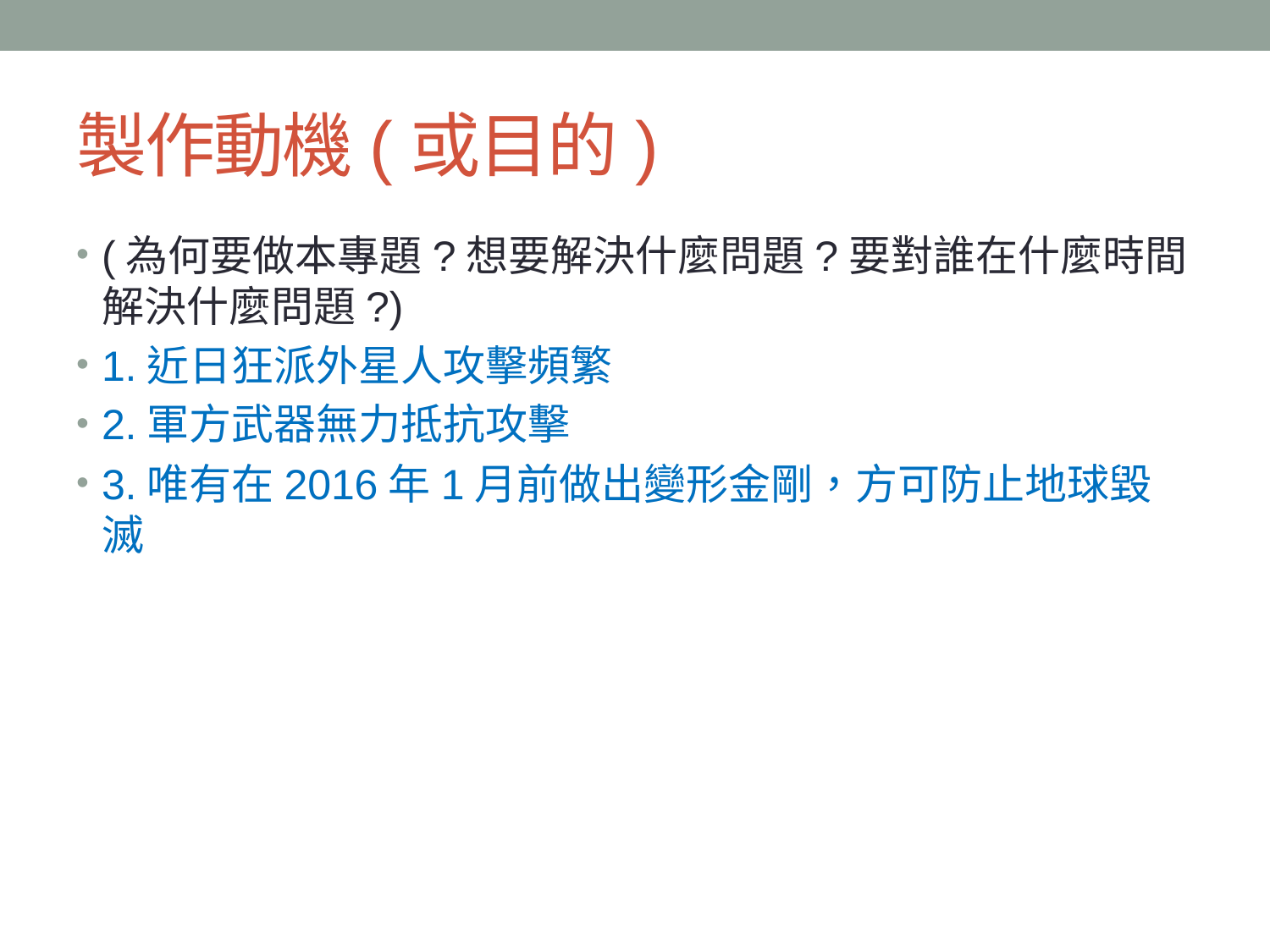

# 製作動機(或目的)
(為何要做本專題?想要解決什麼問題?要對誰在什麼時間解決什麼問題?)
1.近日狂派外星人攻擊頻繁
2.軍方武器無力抵抗攻擊
3.唯有在2016年1月前做出變形金剛，方可防止地球毀滅